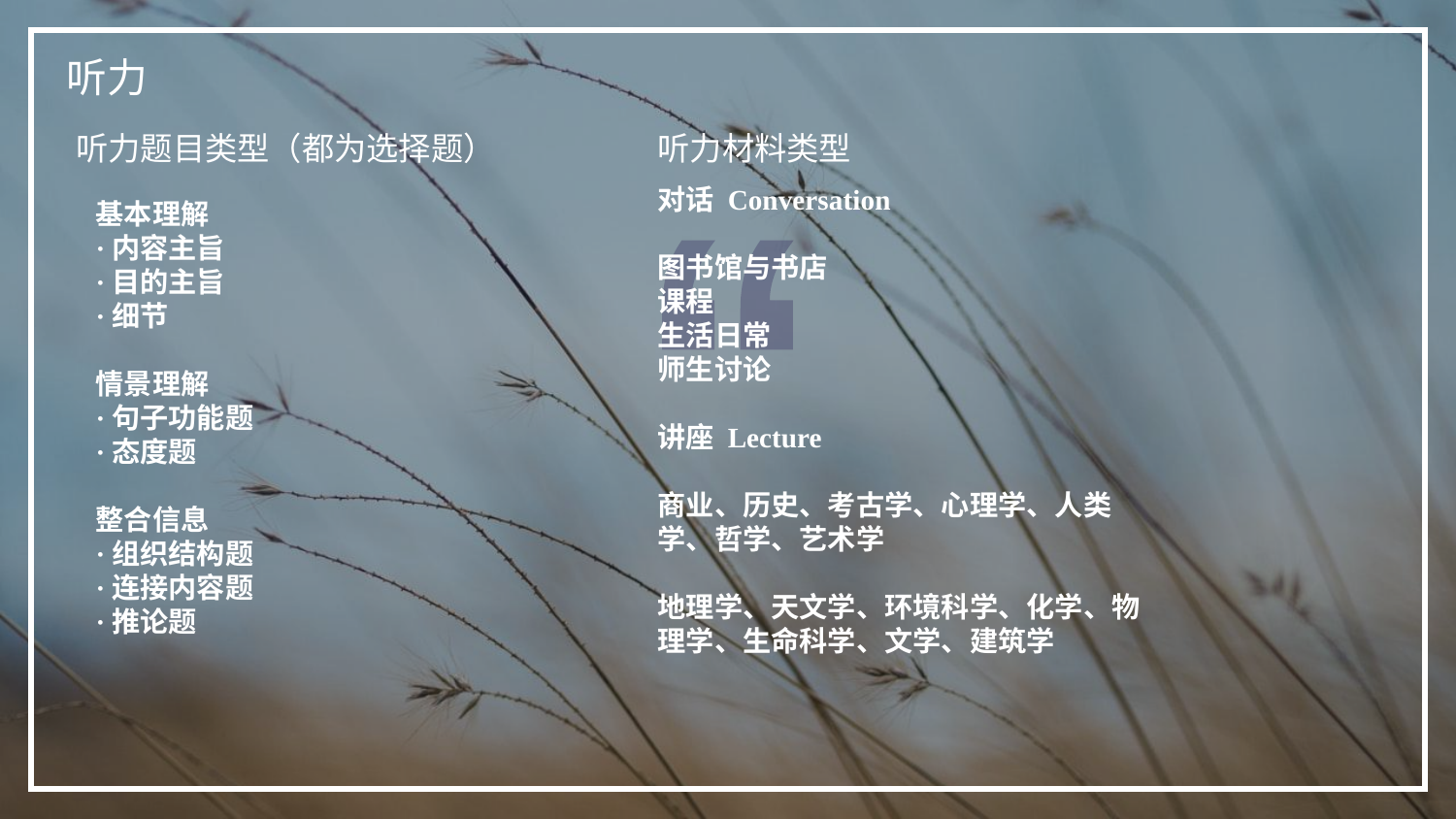

听力
听力题目类型（都为选择题）
听力材料类型
对话 Conversation

图书馆与书店
课程
生活日常
师生讨论

讲座 Lecture

商业、历史、考古学、心理学、人类学、哲学、艺术学

地理学、天文学、环境科学、化学、物理学、生命科学、文学、建筑学
基本理解
·内容主旨
·目的主旨
·细节

情景理解
·句子功能题
·态度题

整合信息
·组织结构题
·连接内容题
·推论题